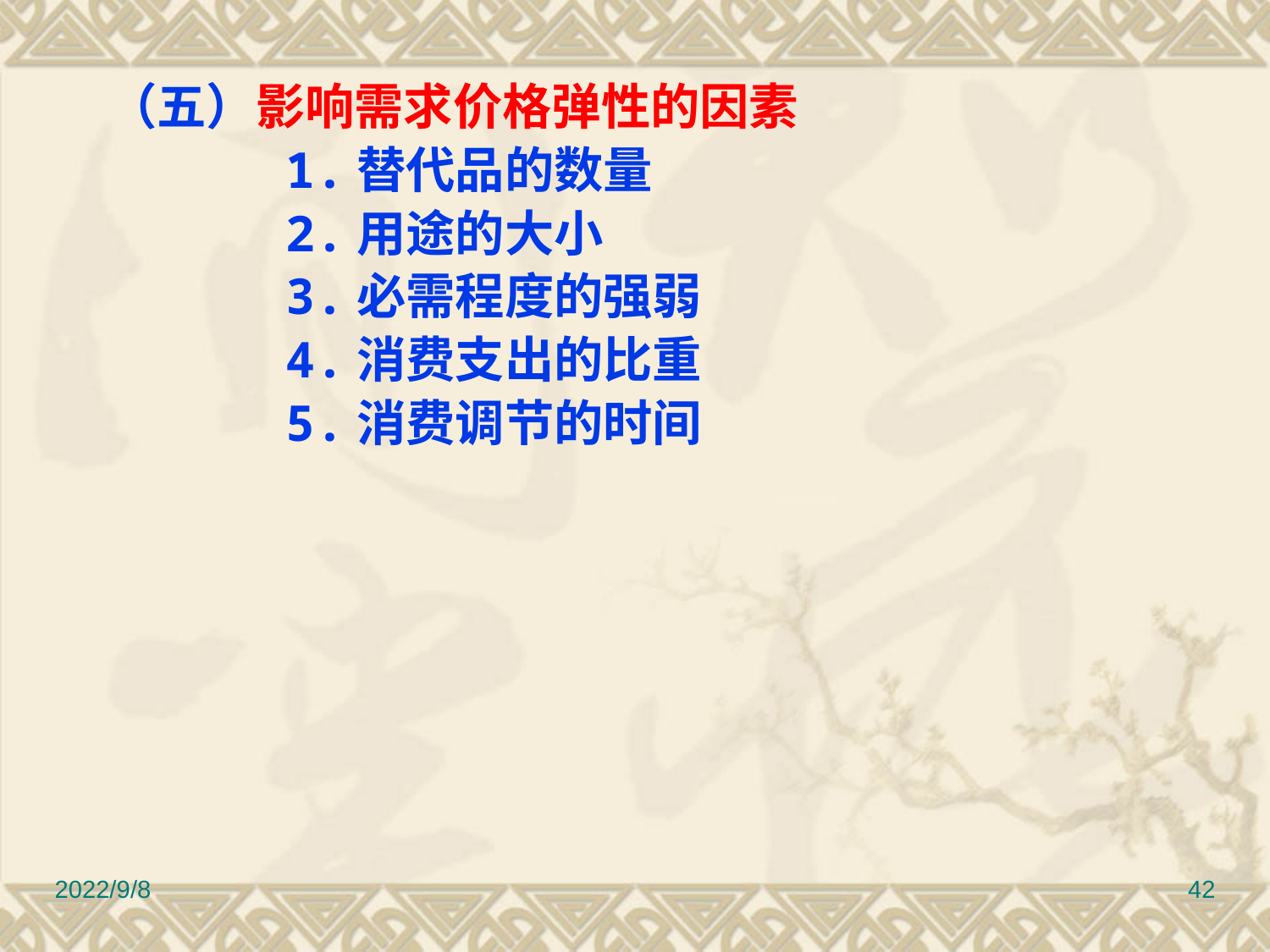

（五）影响需求价格弹性的因素
      1.替代品的数量
      2.用途的大小
      3.必需程度的强弱
      4.消费支出的比重
      5.消费调节的时间
2022/9/8
42